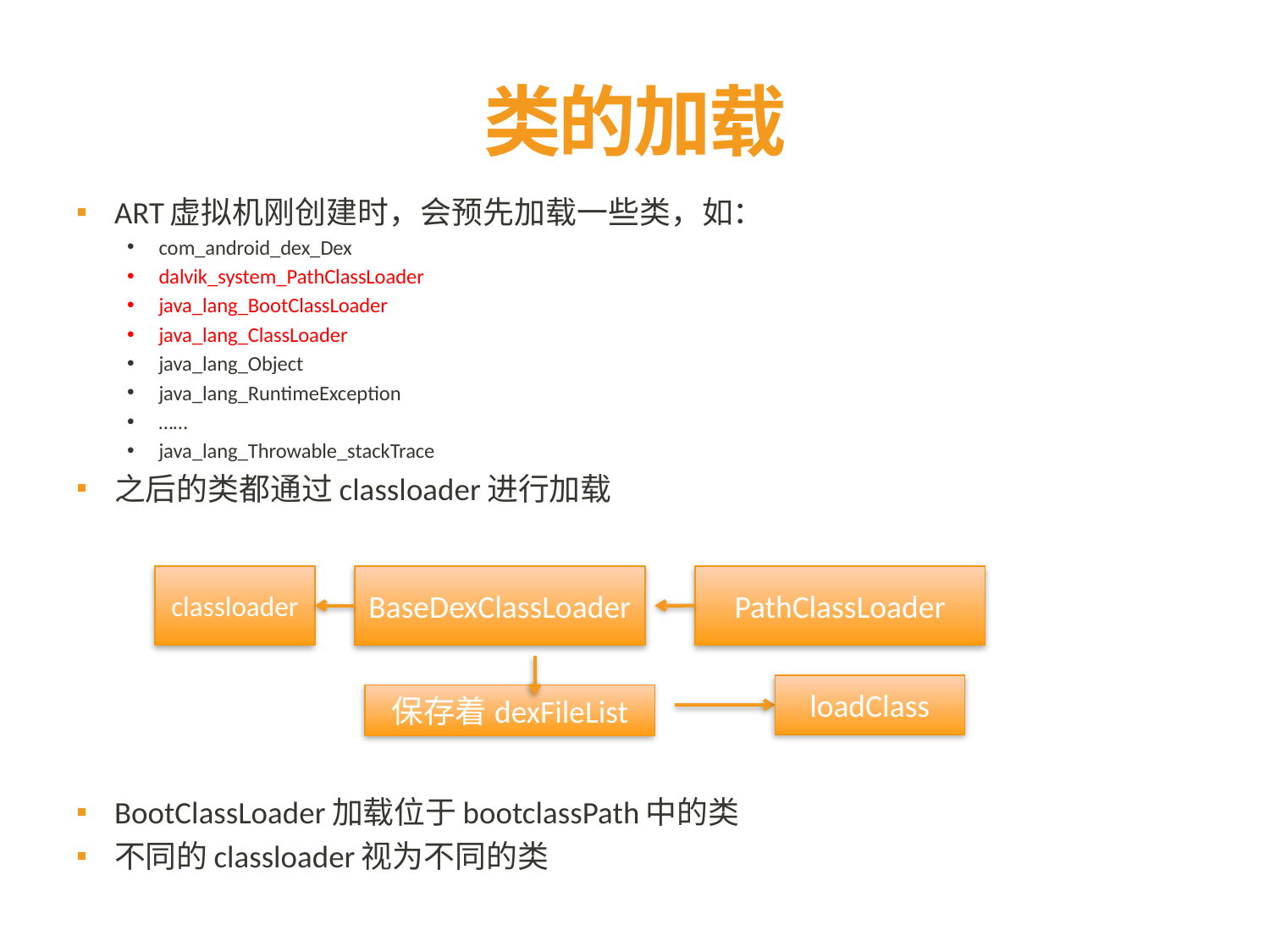

# 类的加载
ART虚拟机刚创建时，会预先加载一些类，如：
com_android_dex_Dex
dalvik_system_PathClassLoader
java_lang_BootClassLoader
java_lang_ClassLoader
java_lang_Object
java_lang_RuntimeException
……
java_lang_Throwable_stackTrace
之后的类都通过classloader进行加载

BootClassLoader加载位于bootclassPath中的类
不同的classloader视为不同的类
BaseDexClassLoader
classloader
PathClassLoader
loadClass
保存着dexFileList